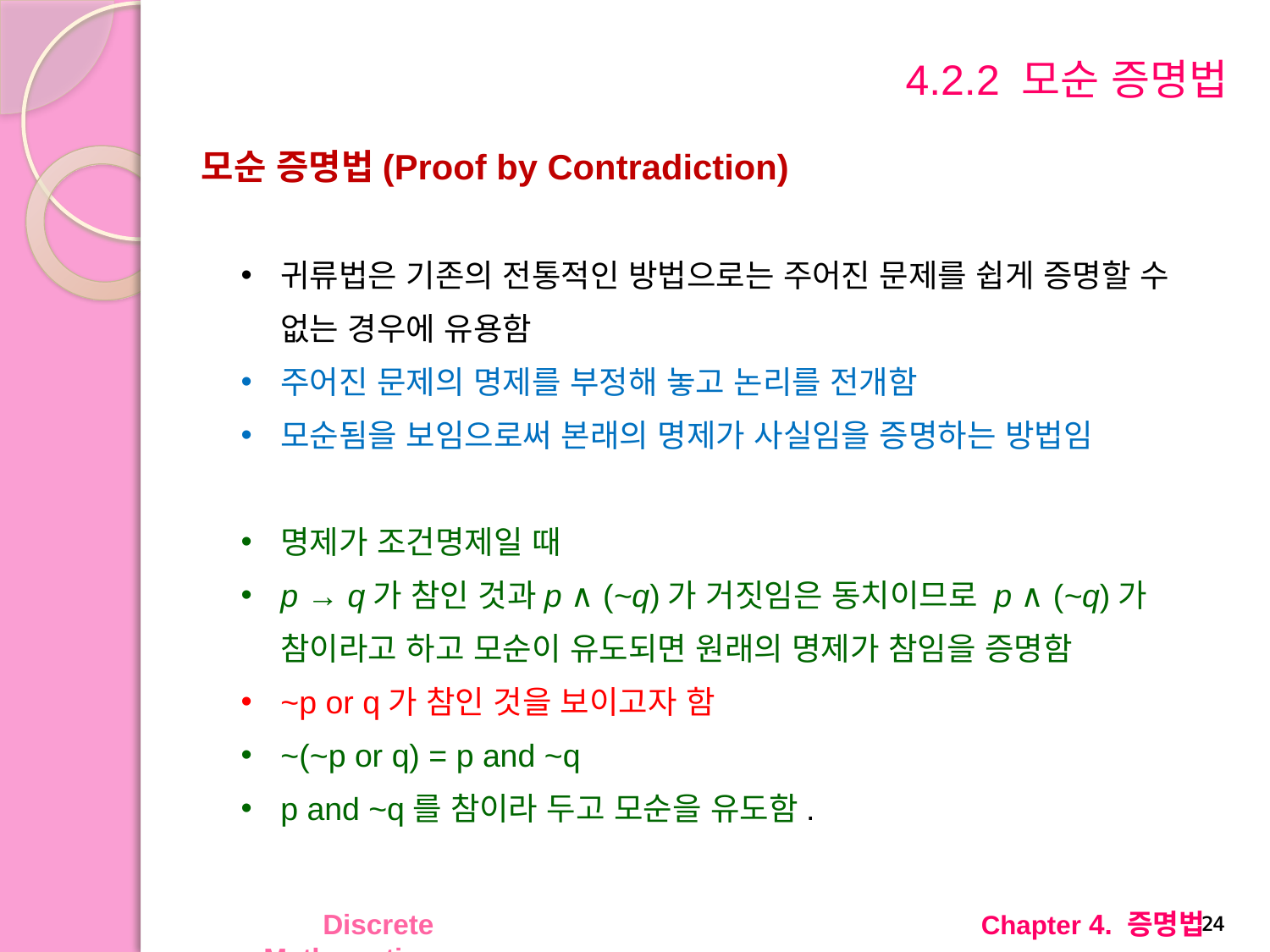

# 4.2.2 모순 증명법
모순 증명법(Proof by Contradiction)

귀류법은 기존의 전통적인 방법으로는 주어진 문제를 쉽게 증명할 수 없는 경우에 유용함
주어진 문제의 명제를 부정해 놓고 논리를 전개함
모순됨을 보임으로써 본래의 명제가 사실임을 증명하는 방법임

명제가 조건명제일 때
p → q가 참인 것과p ∧ (~q)가 거짓임은 동치이므로 p ∧ (~q)가 참이라고 하고 모순이 유도되면 원래의 명제가 참임을 증명함
~p or q가 참인 것을 보이고자 함
~(~p or q) = p and ~q
p and ~q를 참이라 두고 모순을 유도함.

Discrete Mathematics
Chapter 4. 증명법
24